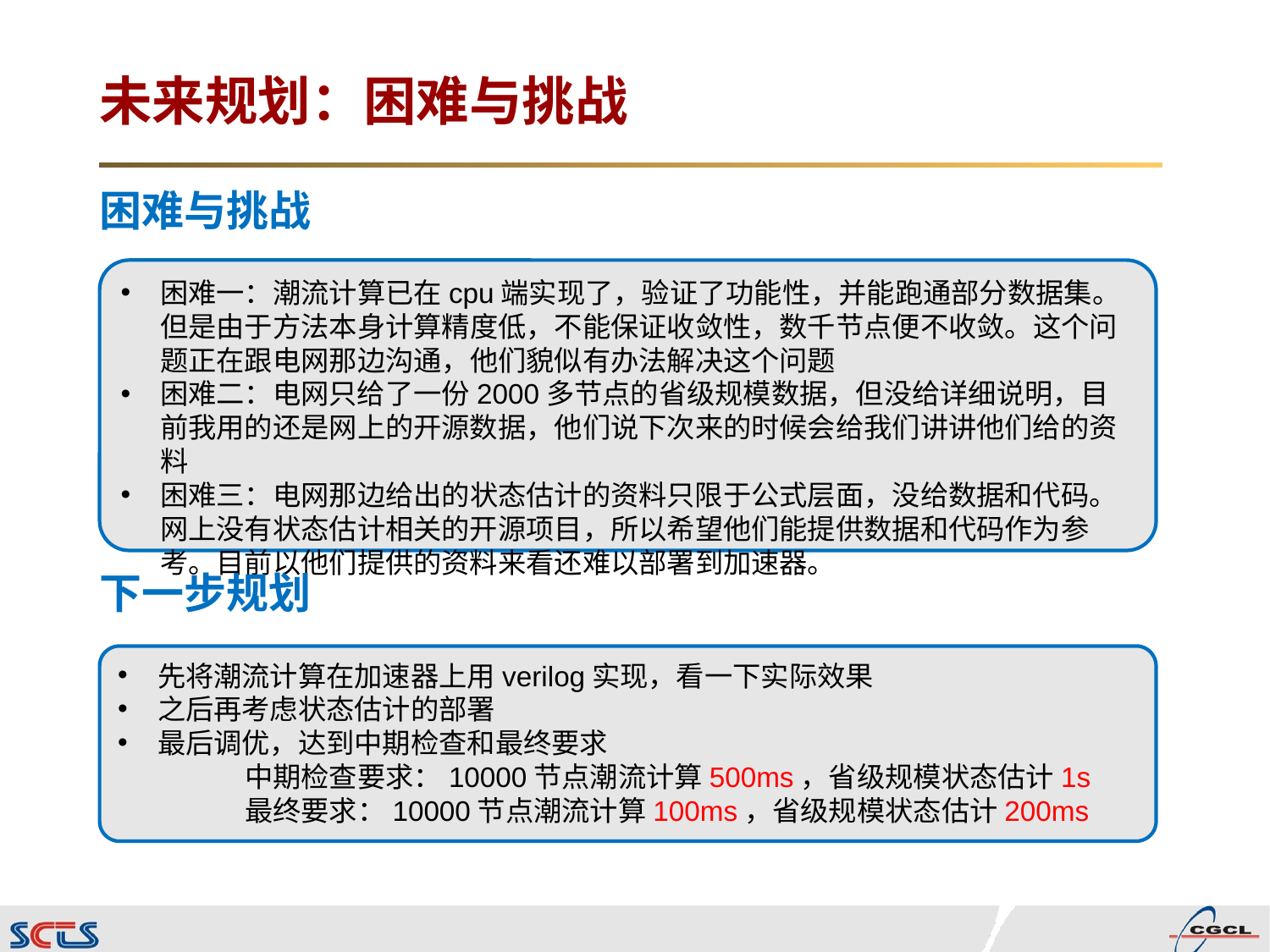

# 未来规划：困难与挑战
困难与挑战
困难一：潮流计算已在cpu端实现了，验证了功能性，并能跑通部分数据集。但是由于方法本身计算精度低，不能保证收敛性，数千节点便不收敛。这个问题正在跟电网那边沟通，他们貌似有办法解决这个问题
困难二：电网只给了一份2000多节点的省级规模数据，但没给详细说明，目前我用的还是网上的开源数据，他们说下次来的时候会给我们讲讲他们给的资料
困难三：电网那边给出的状态估计的资料只限于公式层面，没给数据和代码。网上没有状态估计相关的开源项目，所以希望他们能提供数据和代码作为参考。目前以他们提供的资料来看还难以部署到加速器。
下一步规划
先将潮流计算在加速器上用verilog实现，看一下实际效果
之后再考虑状态估计的部署
最后调优，达到中期检查和最终要求
	中期检查要求：10000节点潮流计算500ms，省级规模状态估计1s
	最终要求：10000节点潮流计算100ms，省级规模状态估计200ms